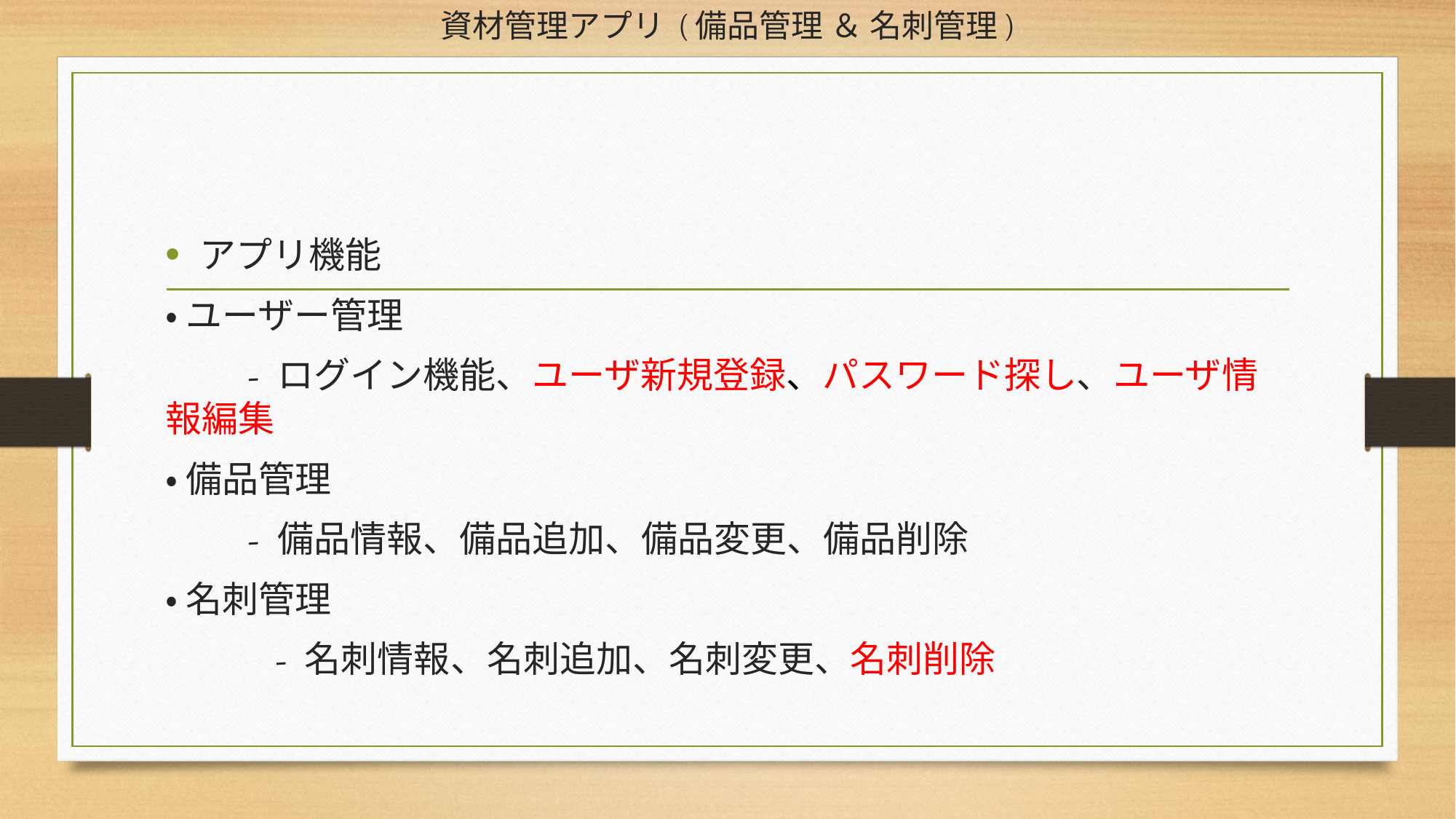

# 資材管理アプリ (備品管理 ＆ 名刺管理)
アプリ機能
・ ユーザー管理
　　- ログイン機能、ユーザ新規登録、パスワード探し、ユーザ情報編集
・ 備品管理
　　- 備品情報、備品追加、備品変更、備品削除
・ 名刺管理
	- 名刺情報、名刺追加、名刺変更、名刺削除